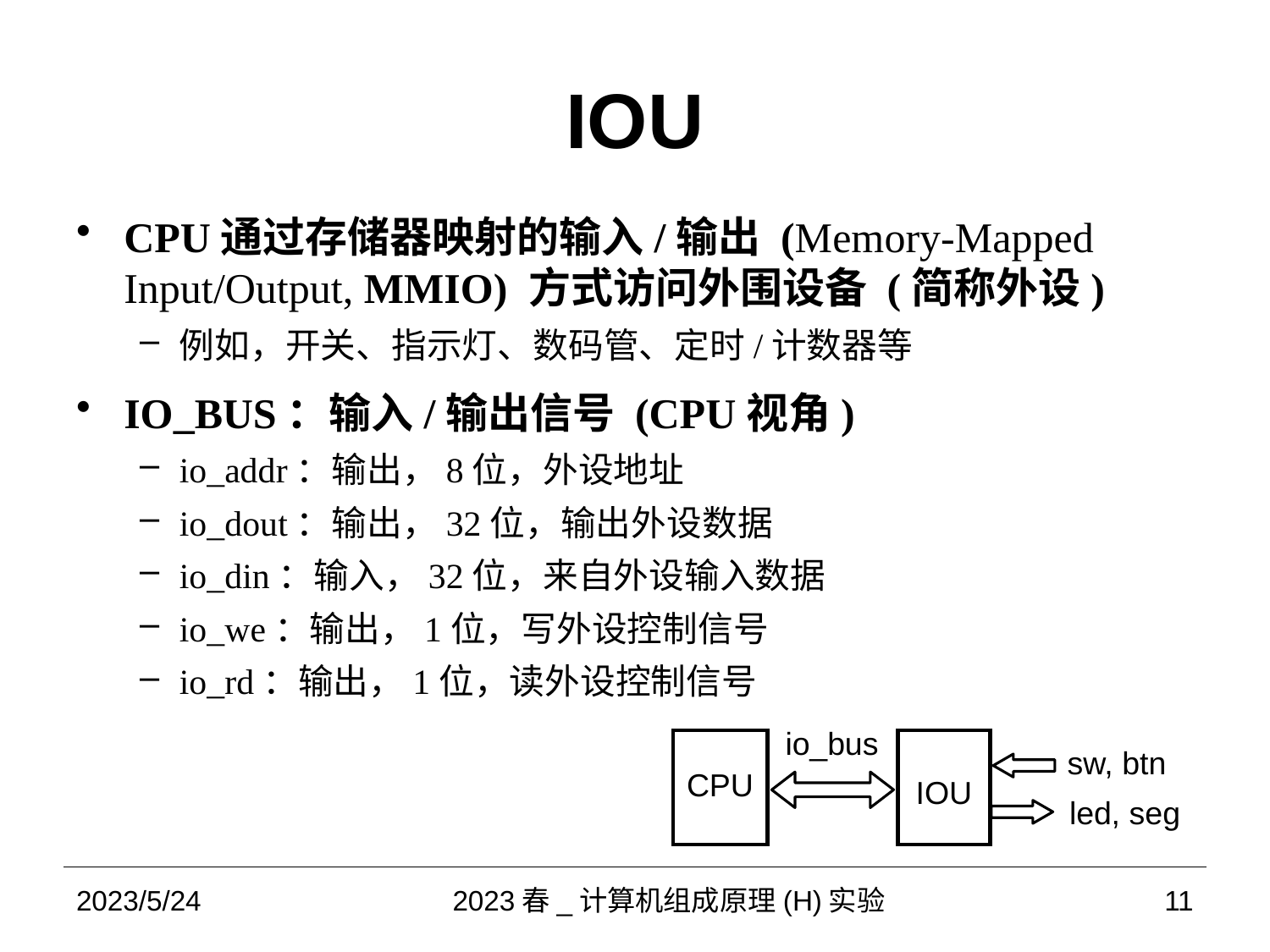

# IOU
CPU通过存储器映射的输入/输出 (Memory-Mapped Input/Output, MMIO) 方式访问外围设备 (简称外设)
例如，开关、指示灯、数码管、定时/计数器等
IO_BUS：输入/输出信号 (CPU视角)
io_addr：输出，8位，外设地址
io_dout：输出，32位，输出外设数据
io_din：输入，32位，来自外设输入数据
io_we：输出，1位，写外设控制信号
io_rd：输出，1位，读外设控制信号
io_bus

CPU
IOU
sw, btn

led, seg

2023/5/24
2023春_计算机组成原理(H)实验
11